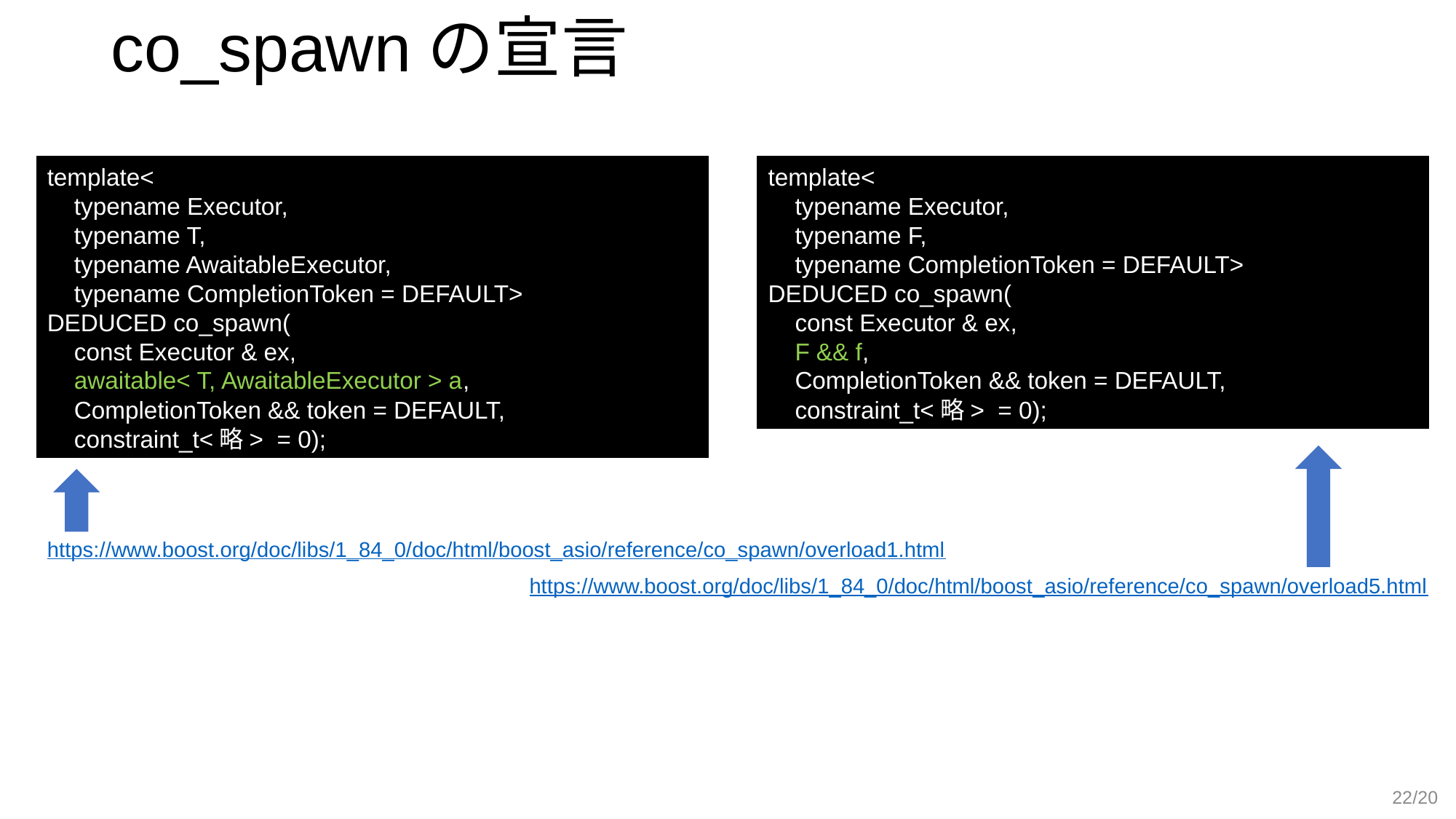

# co_spawnの宣言
template<
    typename Executor,
    typename T,
    typename AwaitableExecutor,
    typename CompletionToken = DEFAULT>
DEDUCED co_spawn(
    const Executor & ex,
    awaitable< T, AwaitableExecutor > a,
    CompletionToken && token = DEFAULT,
    constraint_t<略>  = 0);
template<
    typename Executor,
    typename F,
    typename CompletionToken = DEFAULT>
DEDUCED co_spawn(
    const Executor & ex,
    F && f,
    CompletionToken && token = DEFAULT,
    constraint_t<略>  = 0);

https://www.boost.org/doc/libs/1_84_0/doc/html/boost_asio/reference/co_spawn/overload1.html
https://www.boost.org/doc/libs/1_84_0/doc/html/boost_asio/reference/co_spawn/overload5.html
22/20